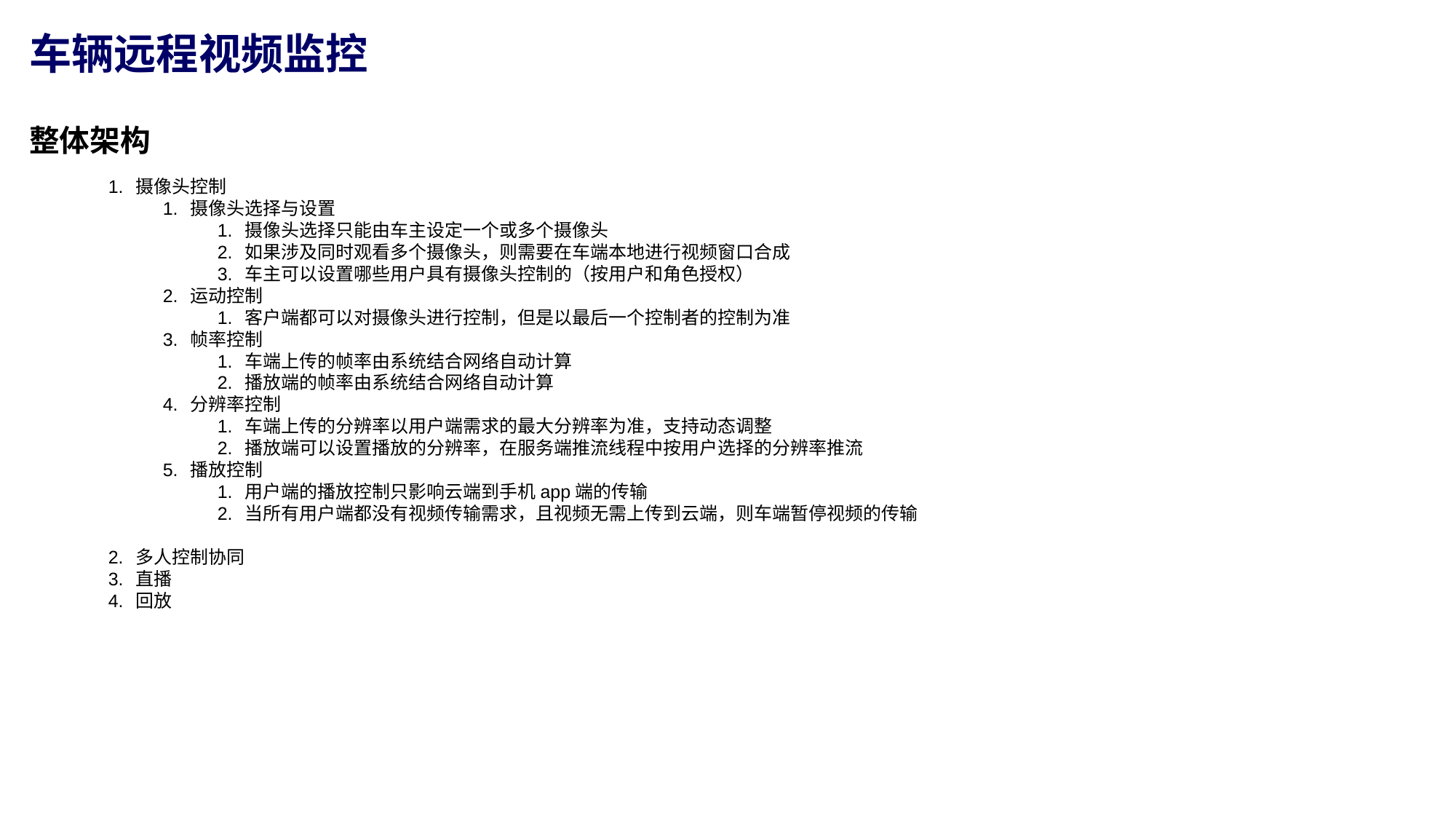

# 车辆远程视频监控
整体架构
摄像头控制
摄像头选择与设置
摄像头选择只能由车主设定一个或多个摄像头
如果涉及同时观看多个摄像头，则需要在车端本地进行视频窗口合成
车主可以设置哪些用户具有摄像头控制的（按用户和角色授权）
运动控制
客户端都可以对摄像头进行控制，但是以最后一个控制者的控制为准
帧率控制
车端上传的帧率由系统结合网络自动计算
播放端的帧率由系统结合网络自动计算
分辨率控制
车端上传的分辨率以用户端需求的最大分辨率为准，支持动态调整
播放端可以设置播放的分辨率，在服务端推流线程中按用户选择的分辨率推流
播放控制
用户端的播放控制只影响云端到手机app端的传输
当所有用户端都没有视频传输需求，且视频无需上传到云端，则车端暂停视频的传输

多人控制协同
直播
回放
6